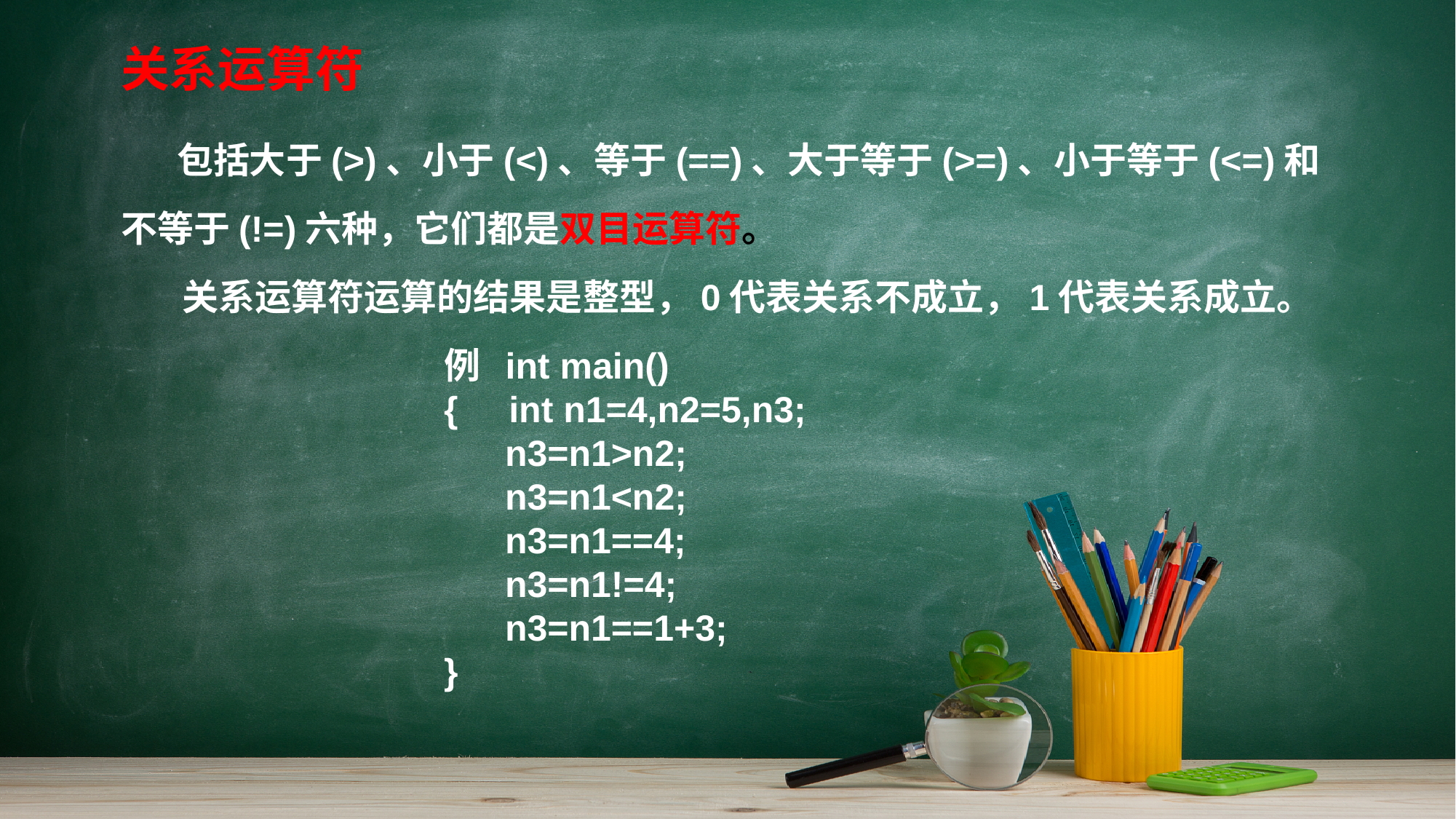

关系运算符
    包括大于(>)、小于(<)、等于(==)、大于等于(>=)、小于等于(<=)和不等于(!=)六种，它们都是双目运算符。
#

关系运算符运算的结果是整型，0代表关系不成立，1代表关系成立。
例  int main()
{     int n1=4,n2=5,n3;
      n3=n1>n2;
      n3=n1<n2;
      n3=n1==4;
      n3=n1!=4;
      n3=n1==1+3;
}